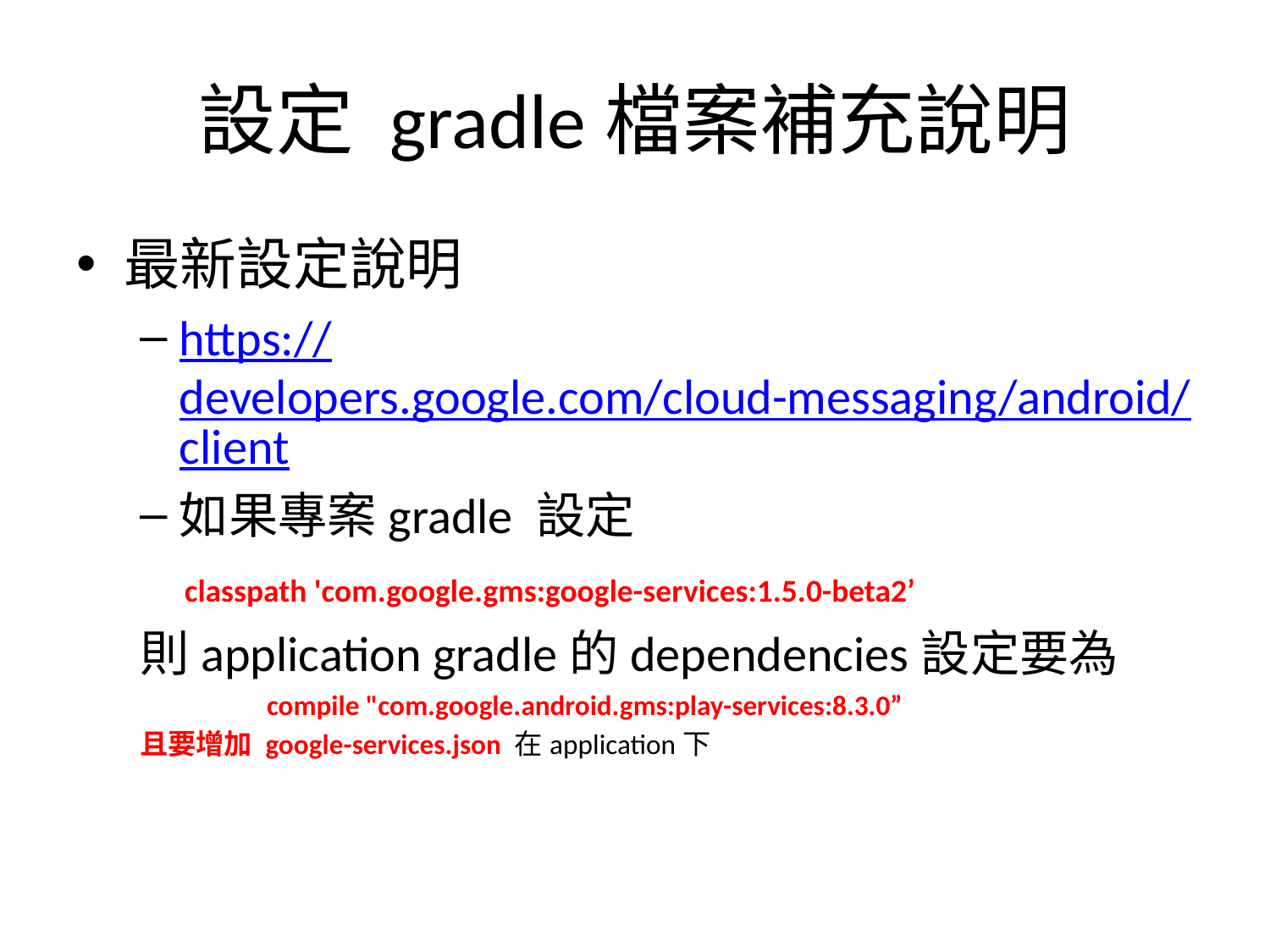

# 設定 gradle檔案補充說明
最新設定說明
https://developers.google.com/cloud-messaging/android/client
如果專案gradle 設定
    classpath 'com.google.gms:google-services:1.5.0-beta2’
則application gradle的dependencies設定要為
	compile "com.google.android.gms:play-services:8.3.0”
且要增加 google-services.json 在application下